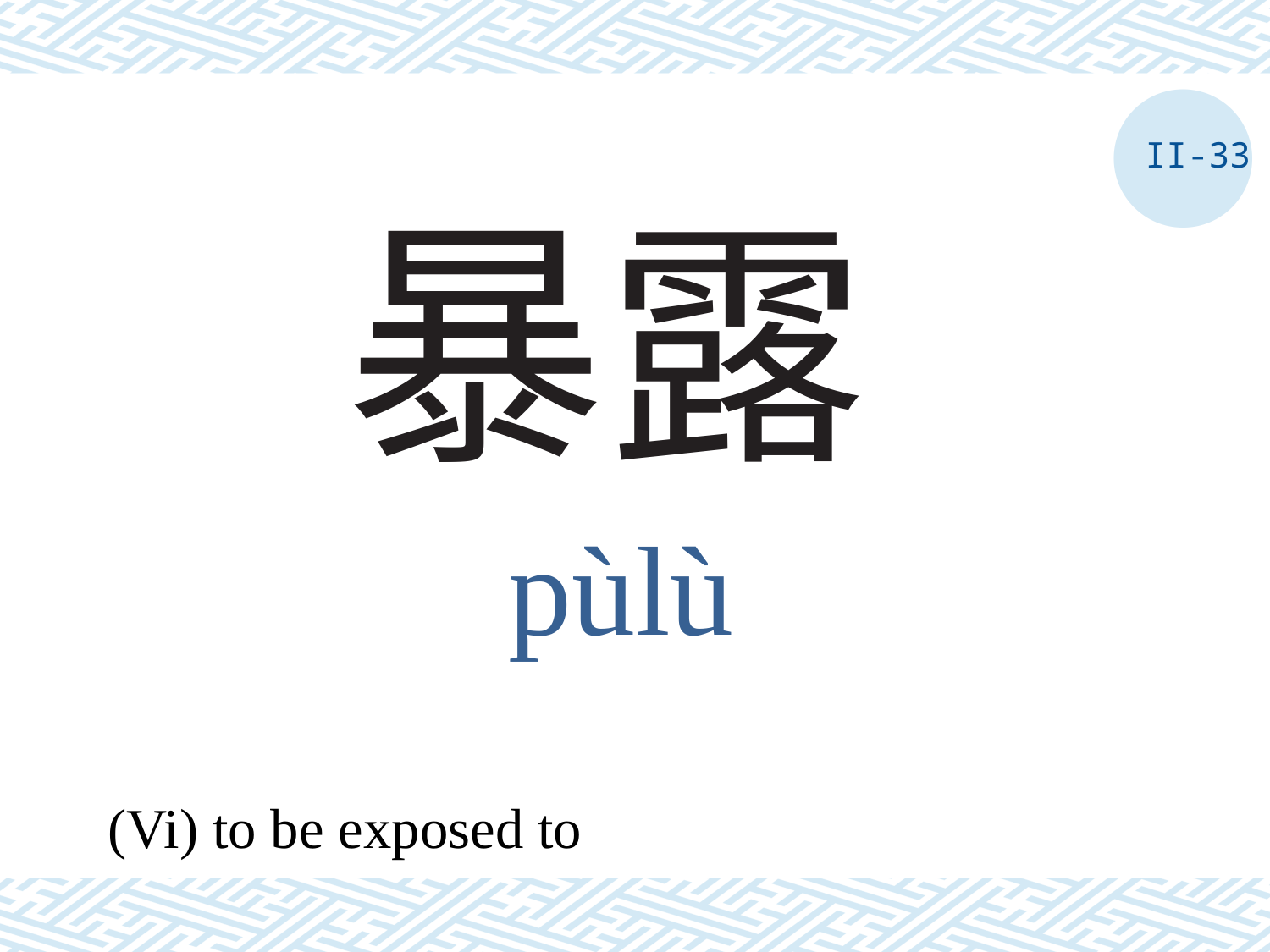

II-33

# 暴露
pùlù
(Vi) to be exposed to